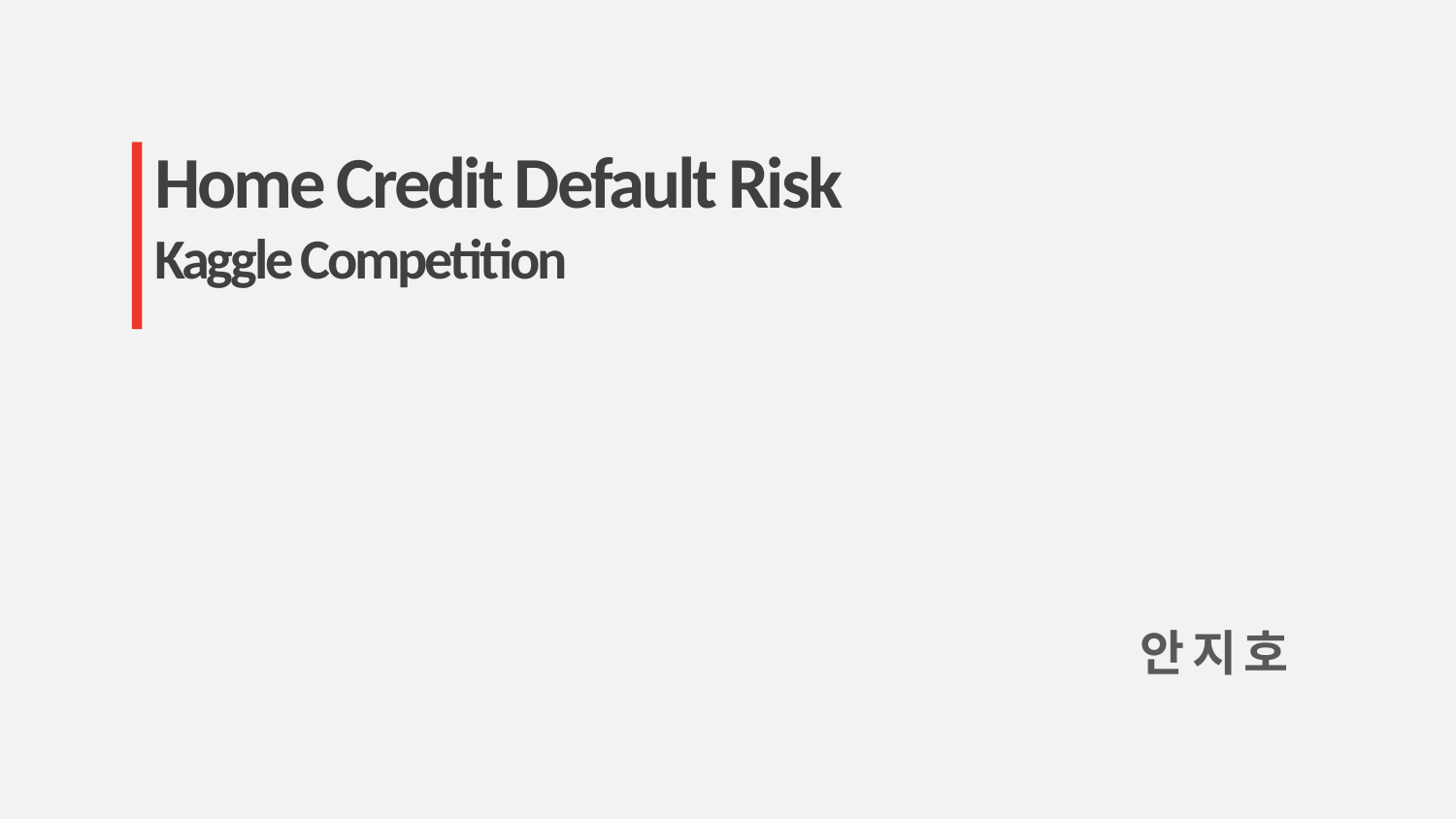

Home Credit Default Risk
Kaggle Competition

안 지 호